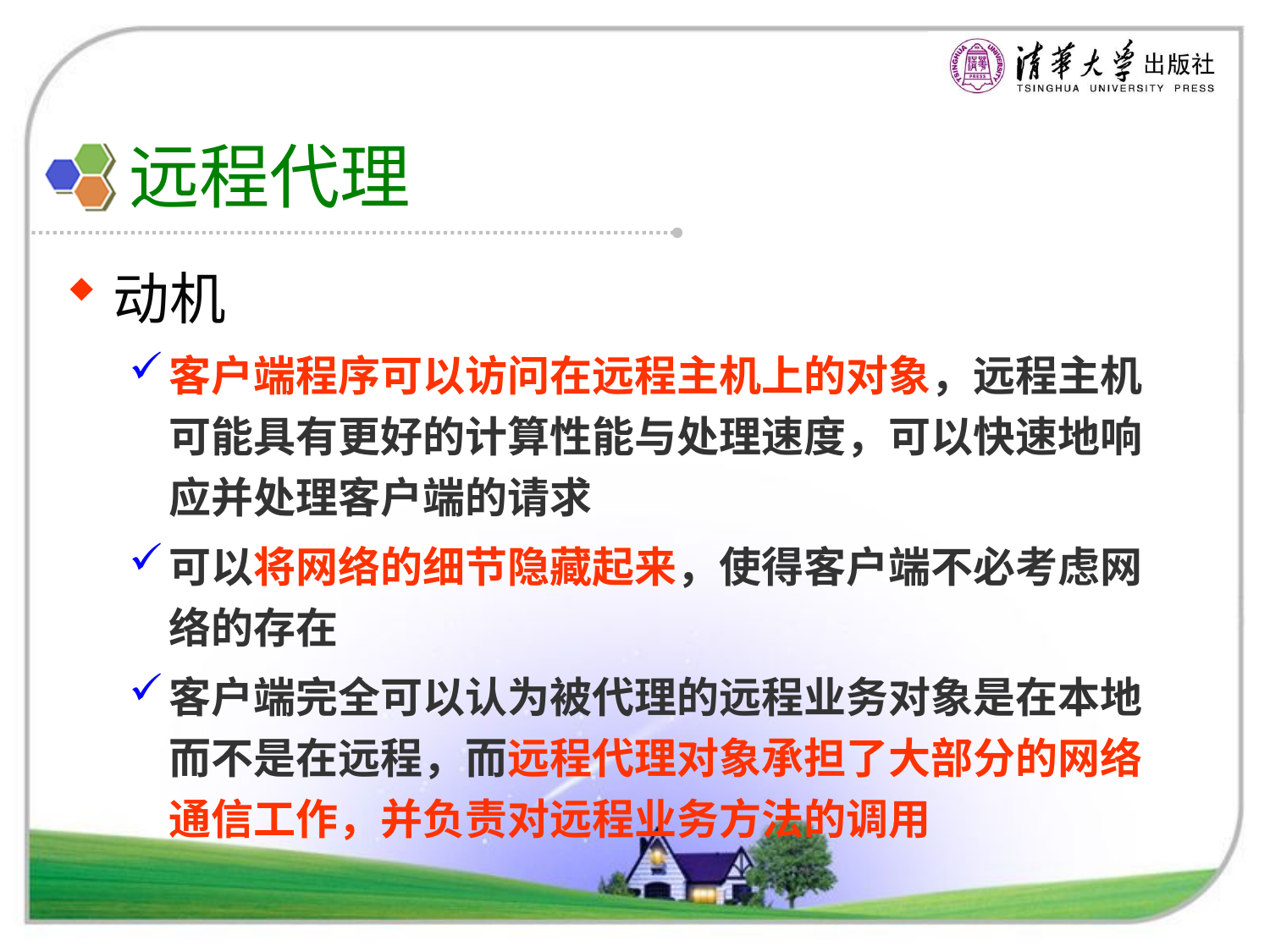

# 远程代理
动机
客户端程序可以访问在远程主机上的对象，远程主机可能具有更好的计算性能与处理速度，可以快速地响应并处理客户端的请求
可以将网络的细节隐藏起来，使得客户端不必考虑网络的存在
客户端完全可以认为被代理的远程业务对象是在本地而不是在远程，而远程代理对象承担了大部分的网络通信工作，并负责对远程业务方法的调用